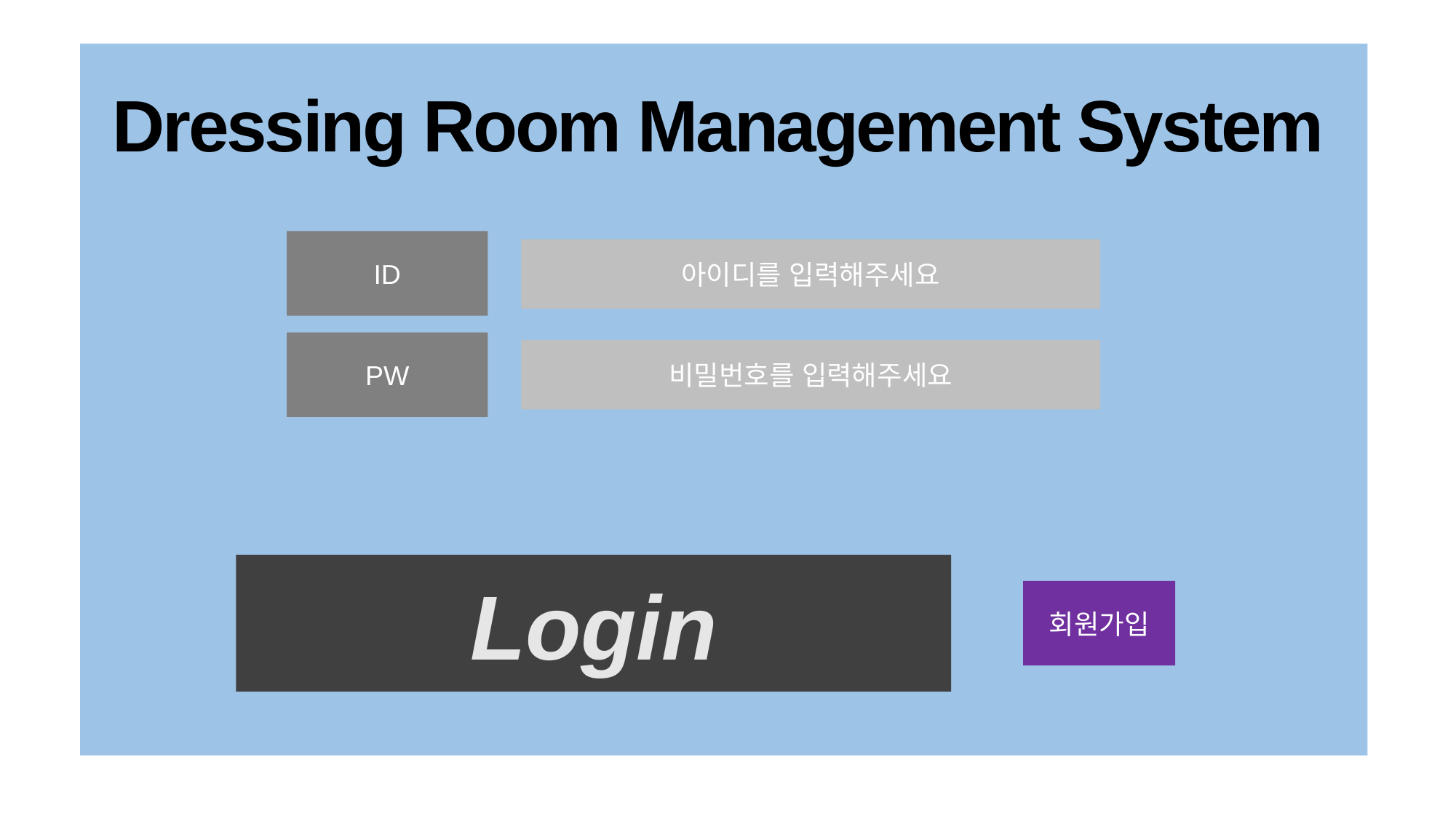

Dressing Room Management System
ID
아이디를 입력해주세요
PW
비밀번호를 입력해주세요
Login
회원가입